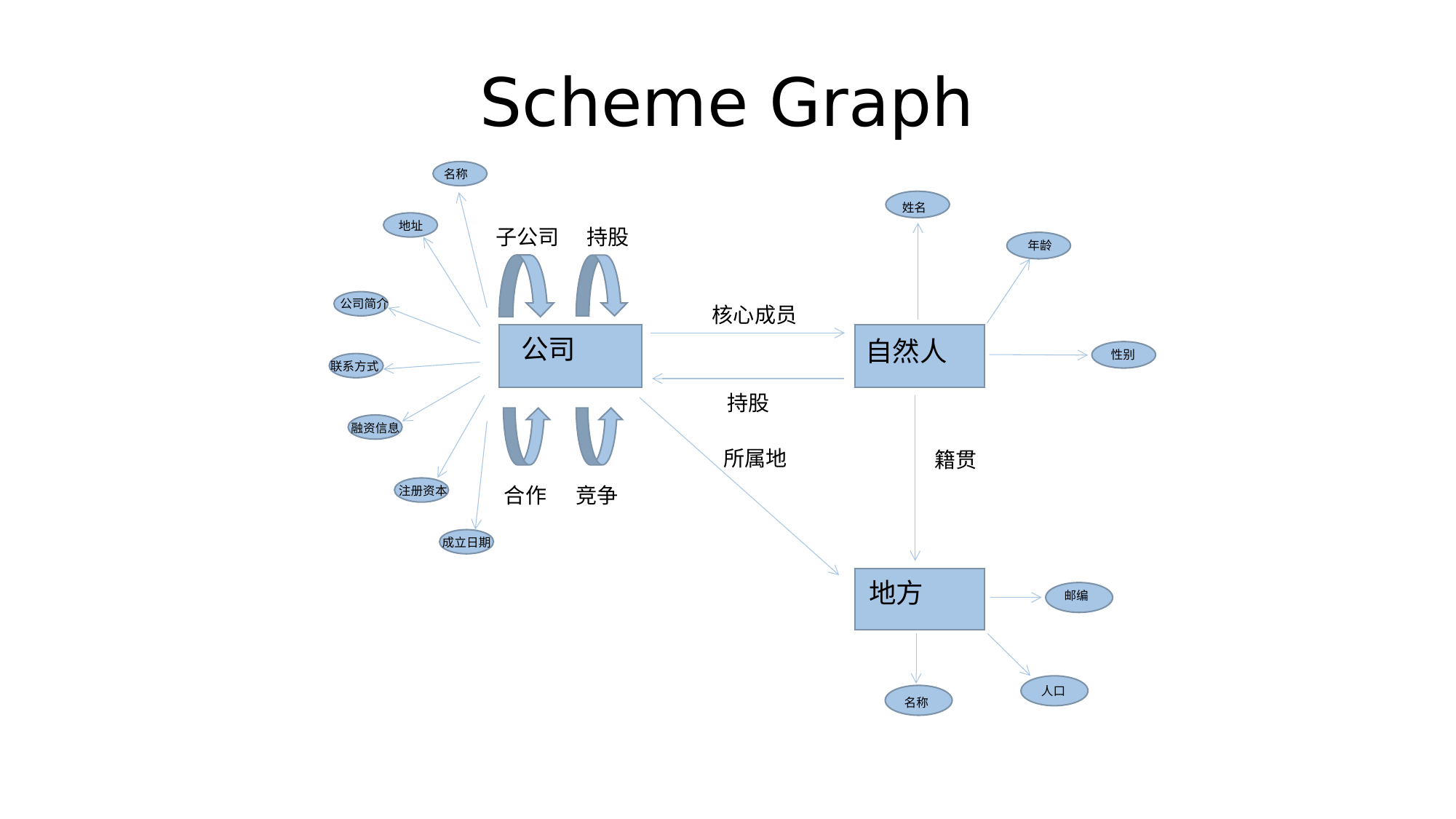

# Scheme Graph
名称

姓名

地址
子公司
持股

年龄

公司简介

核心成员

公司
自然人

性别
联系方式

持股

融资信息
所属地
籍贯
合作
竞争
注册资本

成立日期

地方

邮编

人口

名称